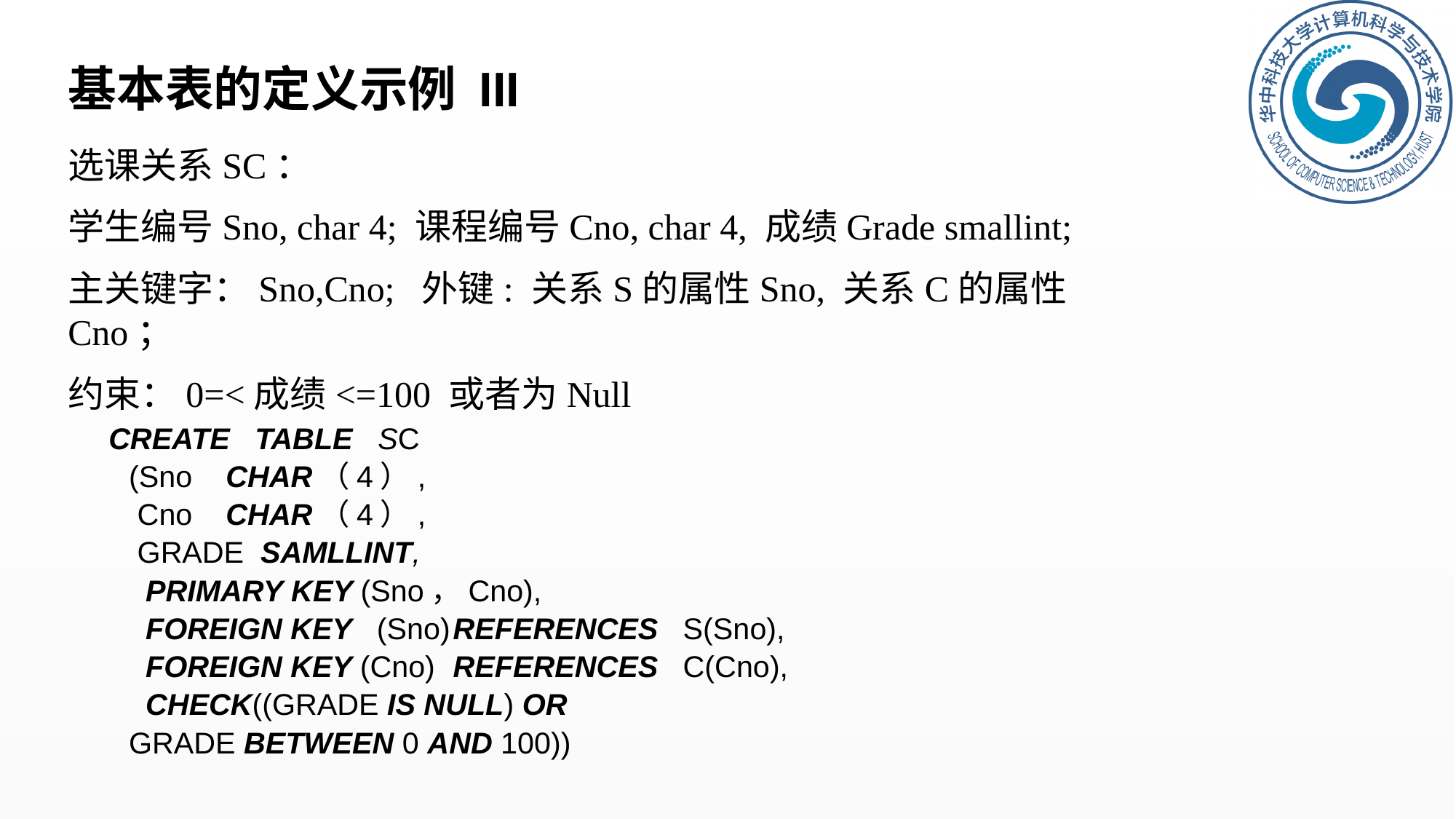

# 基本表的定义示例 III
选课关系SC：
学生编号Sno, char 4; 课程编号Cno, char 4, 成绩Grade smallint;
主关键字：Sno,Cno;  外键: 关系S的属性Sno, 关系C的属性Cno；
约束：0=<成绩<=100 或者为Null
CREATE   TABLE   SC
			(Sno    CHAR（4）,
			 Cno    CHAR（4）,
			 GRADE  SAMLLINT,
			  PRIMARY KEY (Sno，Cno),
			  FOREIGN KEY   (Sno)	REFERENCES   S(Sno),
			  FOREIGN KEY (Cno)	REFERENCES   C(Cno),
			  CHECK((GRADE IS NULL) OR
				GRADE BETWEEN 0 AND 100))